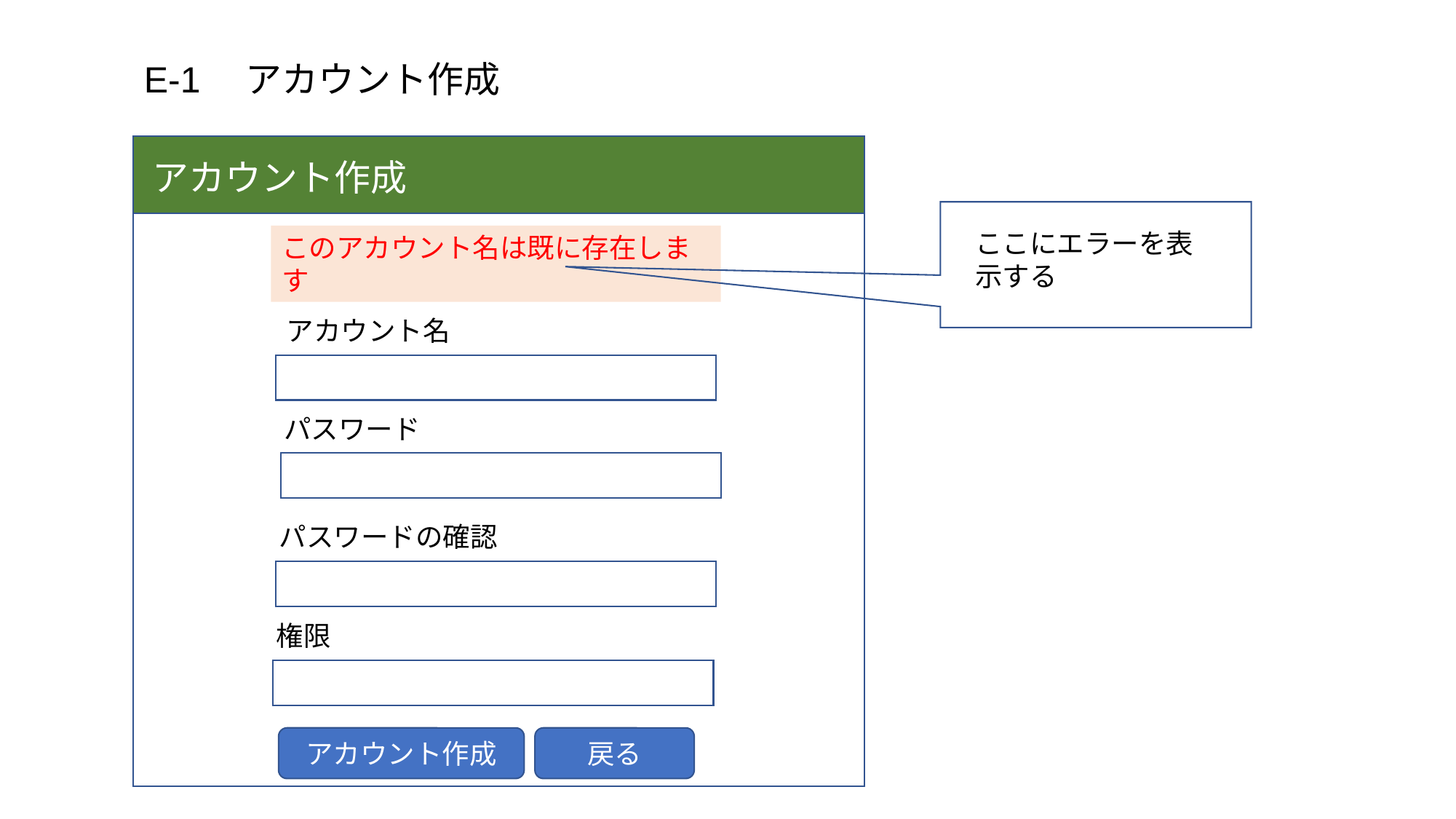

E-1　アカウント作成

アカウント作成

ここにエラーを表示する
このアカウント名は既に存在します
アカウント名

パスワード

パスワードの確認

権限

アカウント作成
戻る